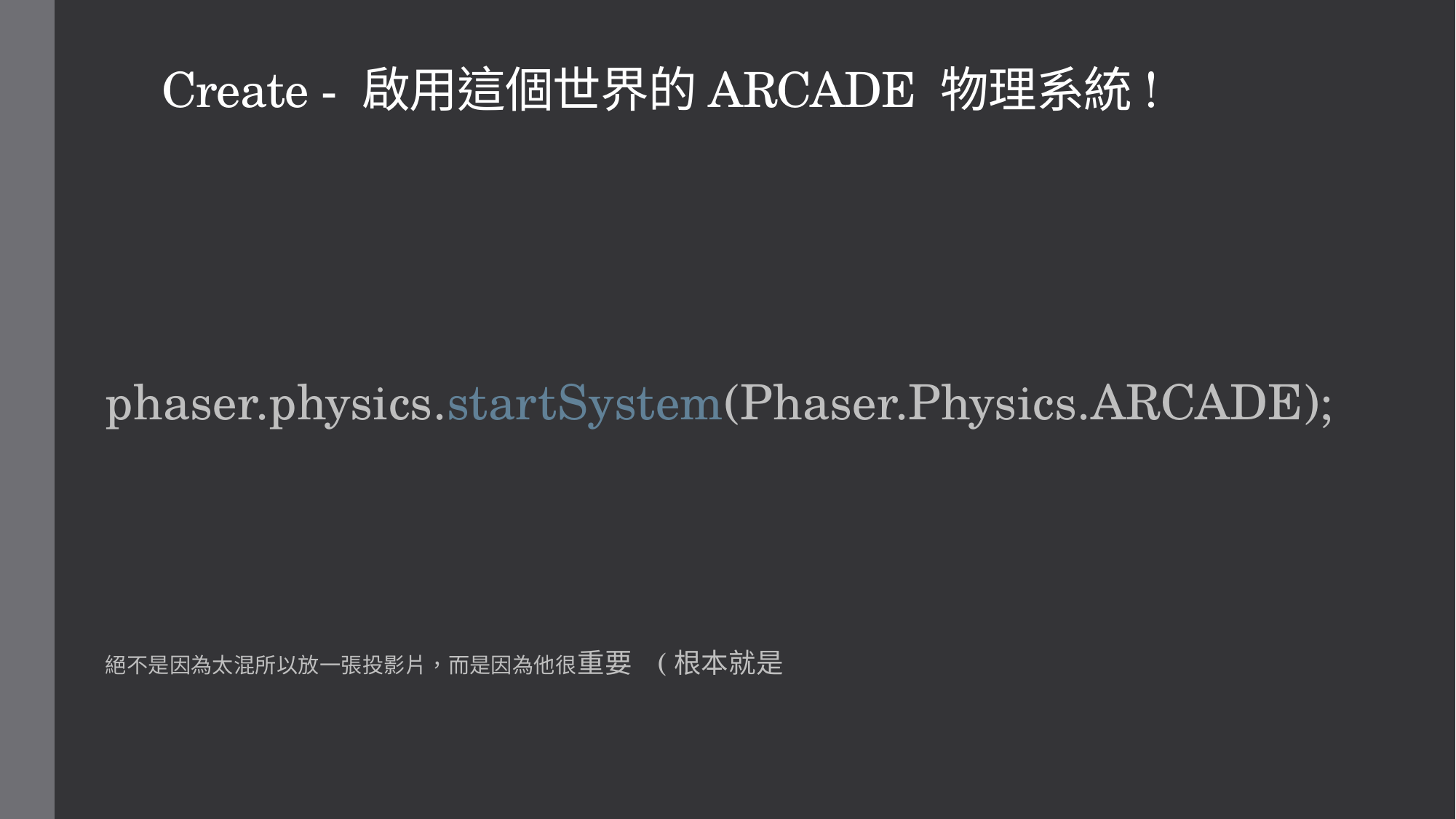

# Create - 啟用這個世界的ARCADE 物理系統!
phaser.physics.startSystem(Phaser.Physics.ARCADE);

絕不是因為太混所以放一張投影片，而是因為他很重要   (根本就是